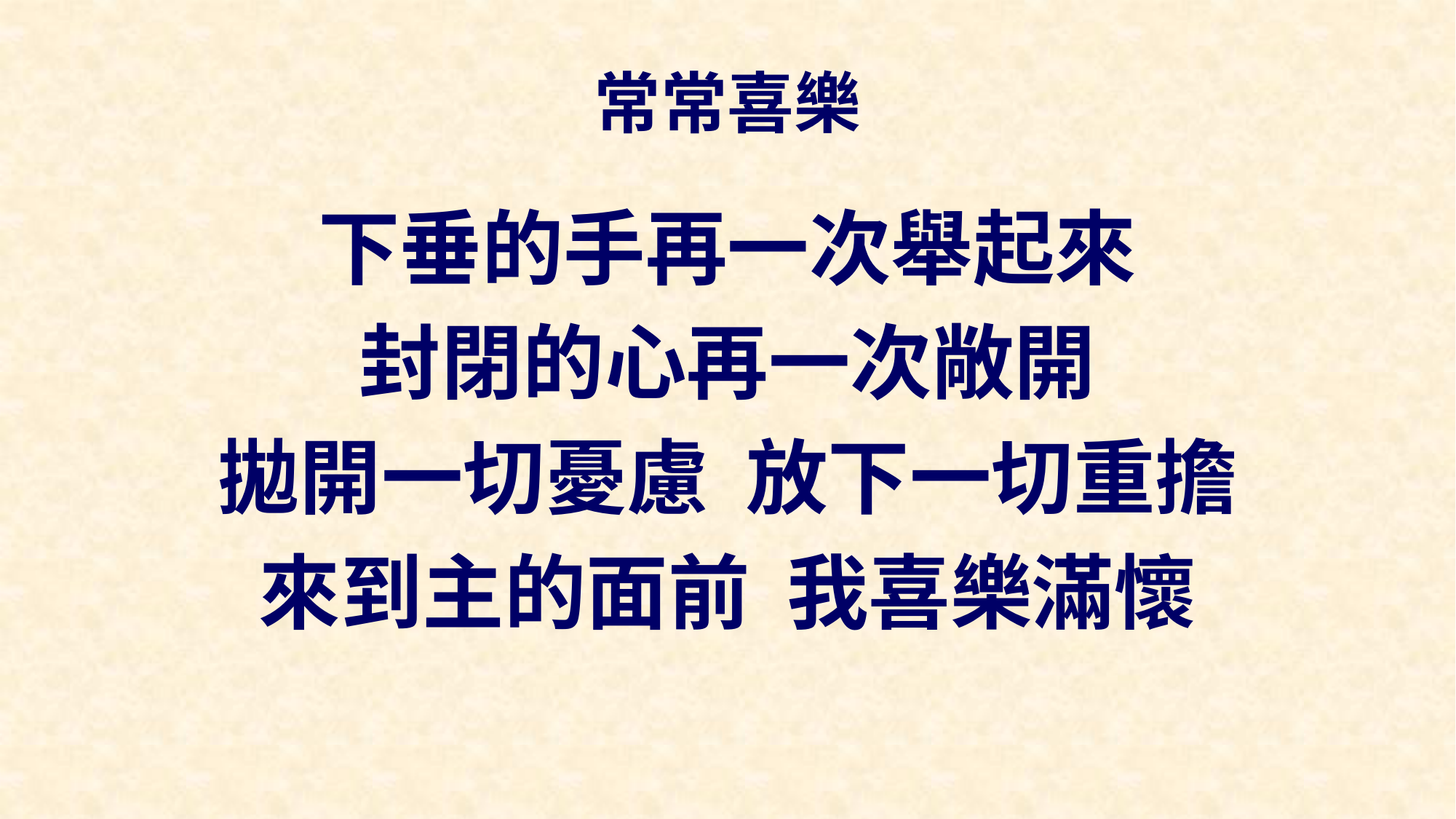

# 常常喜樂
下垂的手再一次舉起來
封閉的心再一次敞開
拋開一切憂慮  放下一切重擔
來到主的面前  我喜樂滿懷